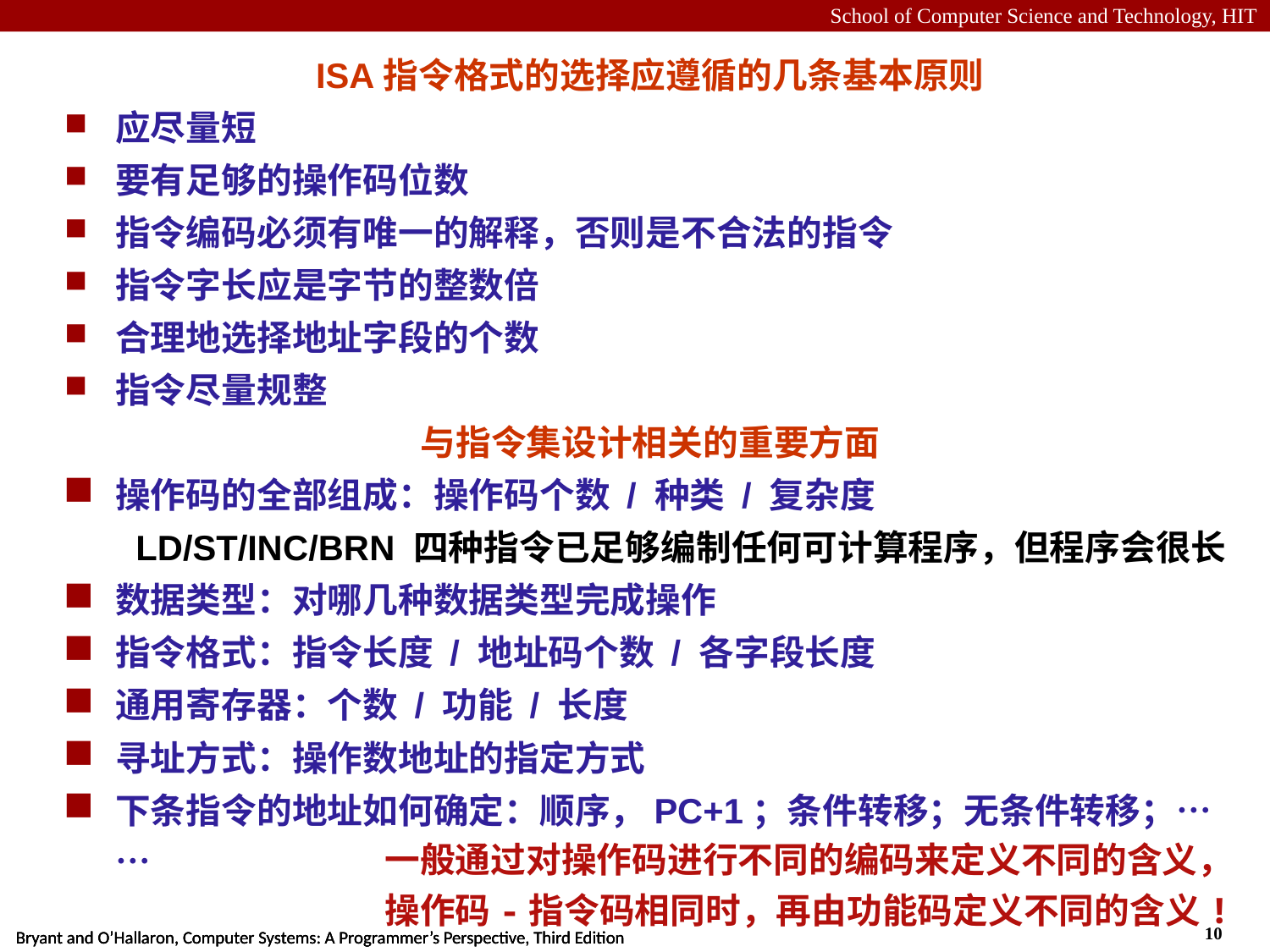

ISA指令格式的选择应遵循的几条基本原则
应尽量短
要有足够的操作码位数
指令编码必须有唯一的解释，否则是不合法的指令
指令字长应是字节的整数倍
合理地选择地址字段的个数
指令尽量规整
与指令集设计相关的重要方面
操作码的全部组成：操作码个数 / 种类 / 复杂度
       LD/ST/INC/BRN 四种指令已足够编制任何可计算程序，但程序会很长
数据类型：对哪几种数据类型完成操作
指令格式：指令长度 / 地址码个数 / 各字段长度
通用寄存器：个数 / 功能 / 长度
寻址方式：操作数地址的指定方式
下条指令的地址如何确定：顺序，PC+1；条件转移；无条件转移；……
一般通过对操作码进行不同的编码来定义不同的含义，操作码-指令码相同时，再由功能码定义不同的含义!